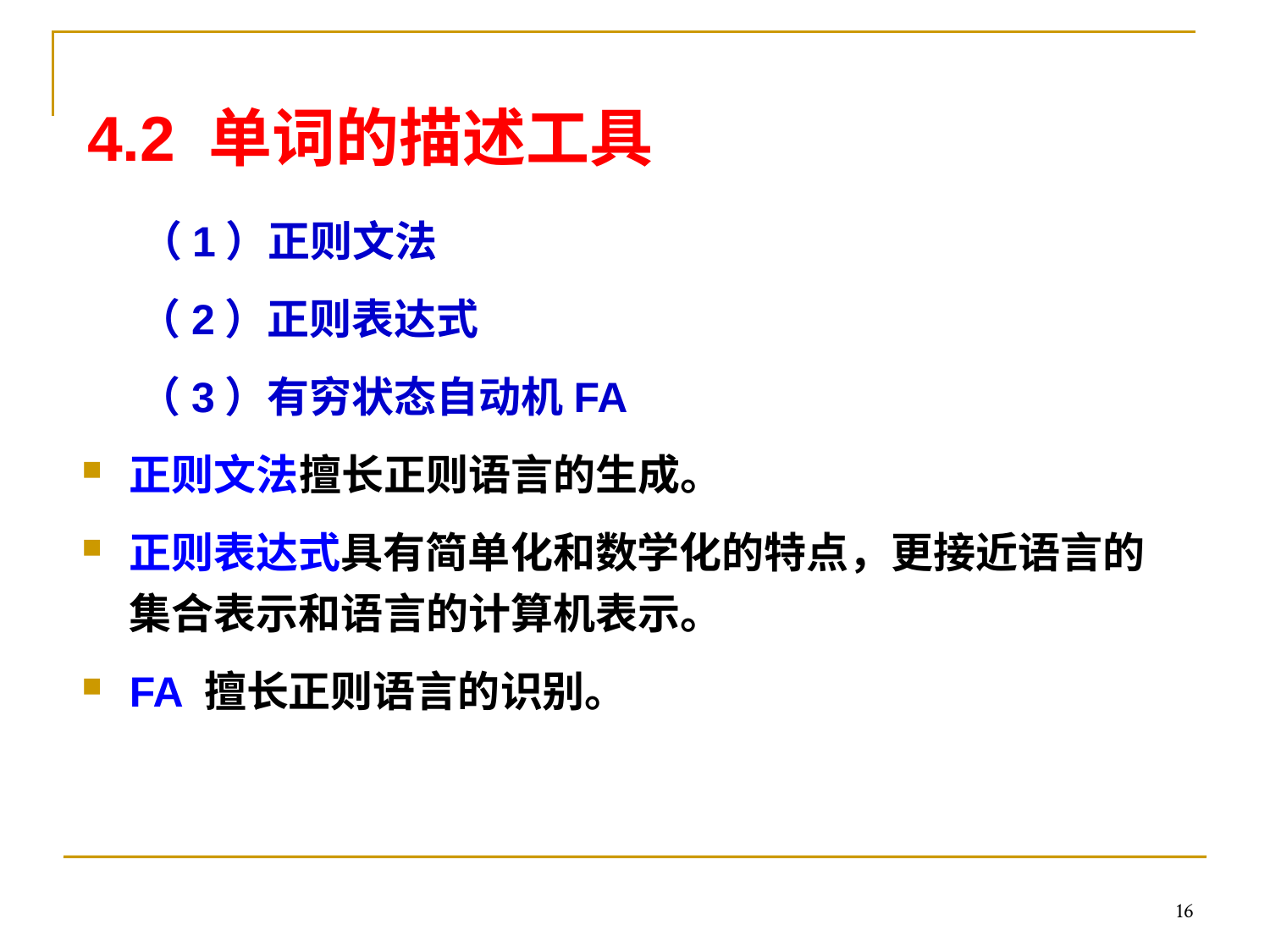

#
4.2 单词的描述工具
     （1）正则文法
 （2）正则表达式
 （3）有穷状态自动机FA
正则文法擅长正则语言的生成。
正则表达式具有简单化和数学化的特点，更接近语言的集合表示和语言的计算机表示。
FA 擅长正则语言的识别。
16